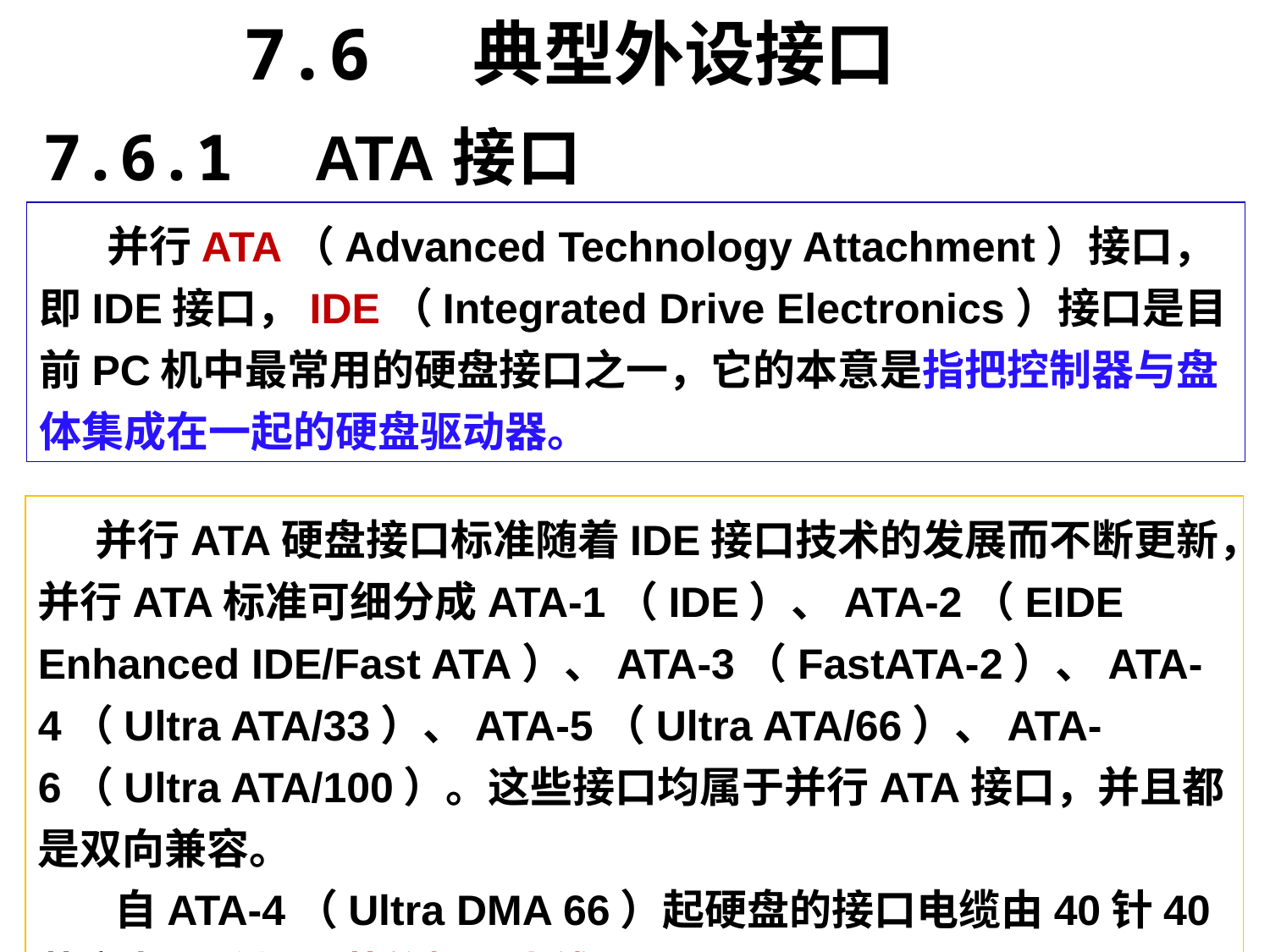

7.6  典型外设接口
7.6.1  ATA接口
      并行ATA（Advanced Technology Attachment）接口，即IDE接口，IDE（Integrated Drive Electronics）接口是目前PC机中最常用的硬盘接口之一，它的本意是指把控制器与盘体集成在一起的硬盘驱动器。
     并行ATA硬盘接口标准随着IDE接口技术的发展而不断更新，并行ATA标准可细分成ATA-1（IDE）、ATA-2（EIDE Enhanced IDE/Fast ATA）、ATA-3（FastATA-2）、ATA-4（Ultra ATA/33）、ATA-5（Ultra ATA/66）、ATA-6（Ultra ATA/100）。这些接口均属于并行ATA接口，并且都是双向兼容。
       自ATA-4（Ultra DMA 66）起硬盘的接口电缆由40针40芯变为40针80芯的接口电缆。
174